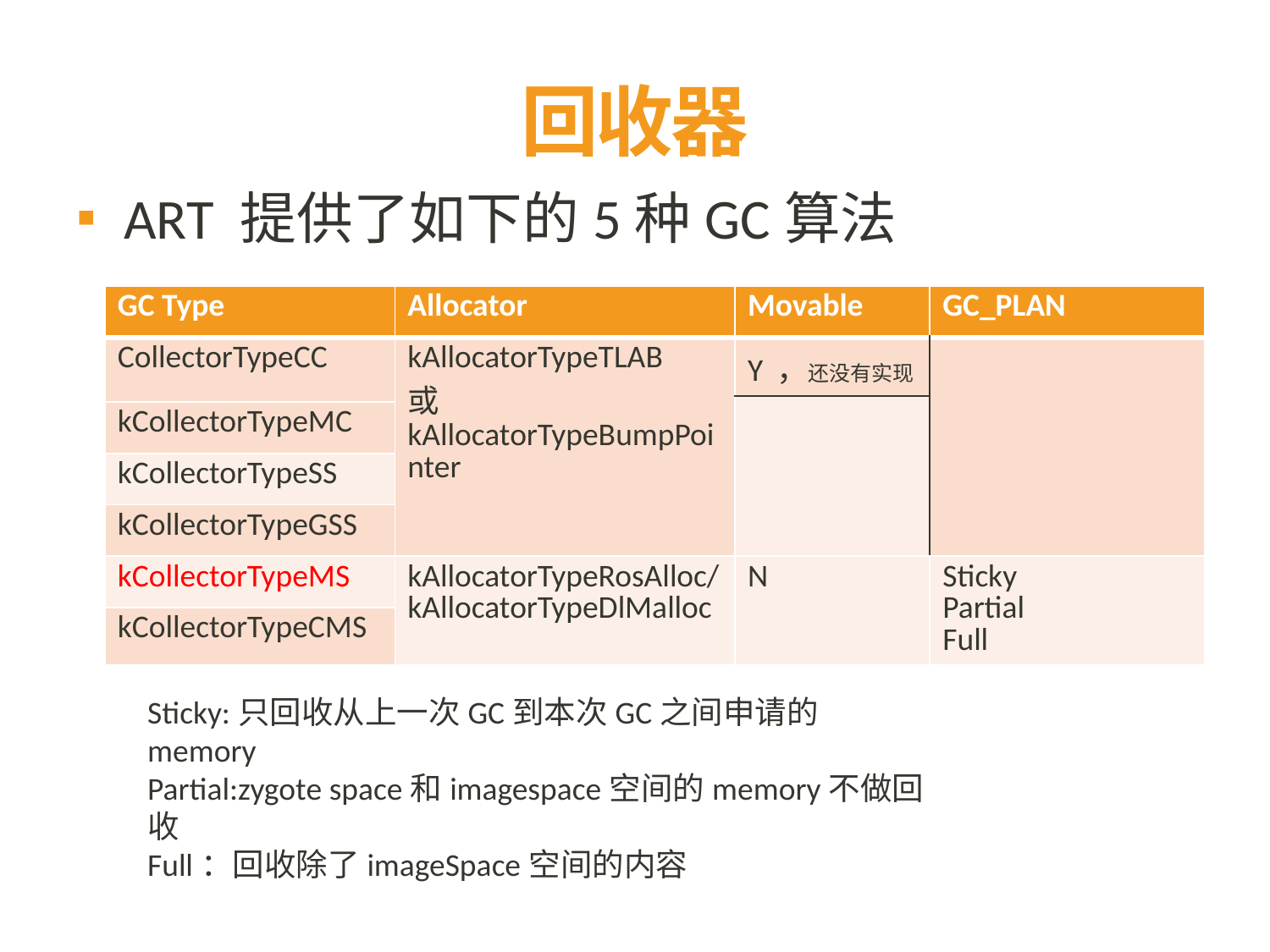

# 回收器
ART 提供了如下的5种GC算法
| GC Type | Allocator | Movable | GC\_PLAN |
| --- | --- | --- | --- |
| CollectorTypeCC | kAllocatorTypeTLAB 或 kAllocatorTypeBumpPointer | Y ，还没有实现 |  |
|  |  |  |  |
| kCollectorTypeMC |  |  |  |
| kCollectorTypeSS |  |  |  |
| kCollectorTypeGSS |  |  |  |
| kCollectorTypeMS | kAllocatorTypeRosAlloc/kAllocatorTypeDlMalloc | N | Sticky Partial Full |
| kCollectorTypeCMS |  |  |  |
Sticky:只回收从上一次GC到本次GC之间申请的memory
Partial:zygote space和imagespace空间的memory不做回收
Full：回收除了imageSpace空间的内容